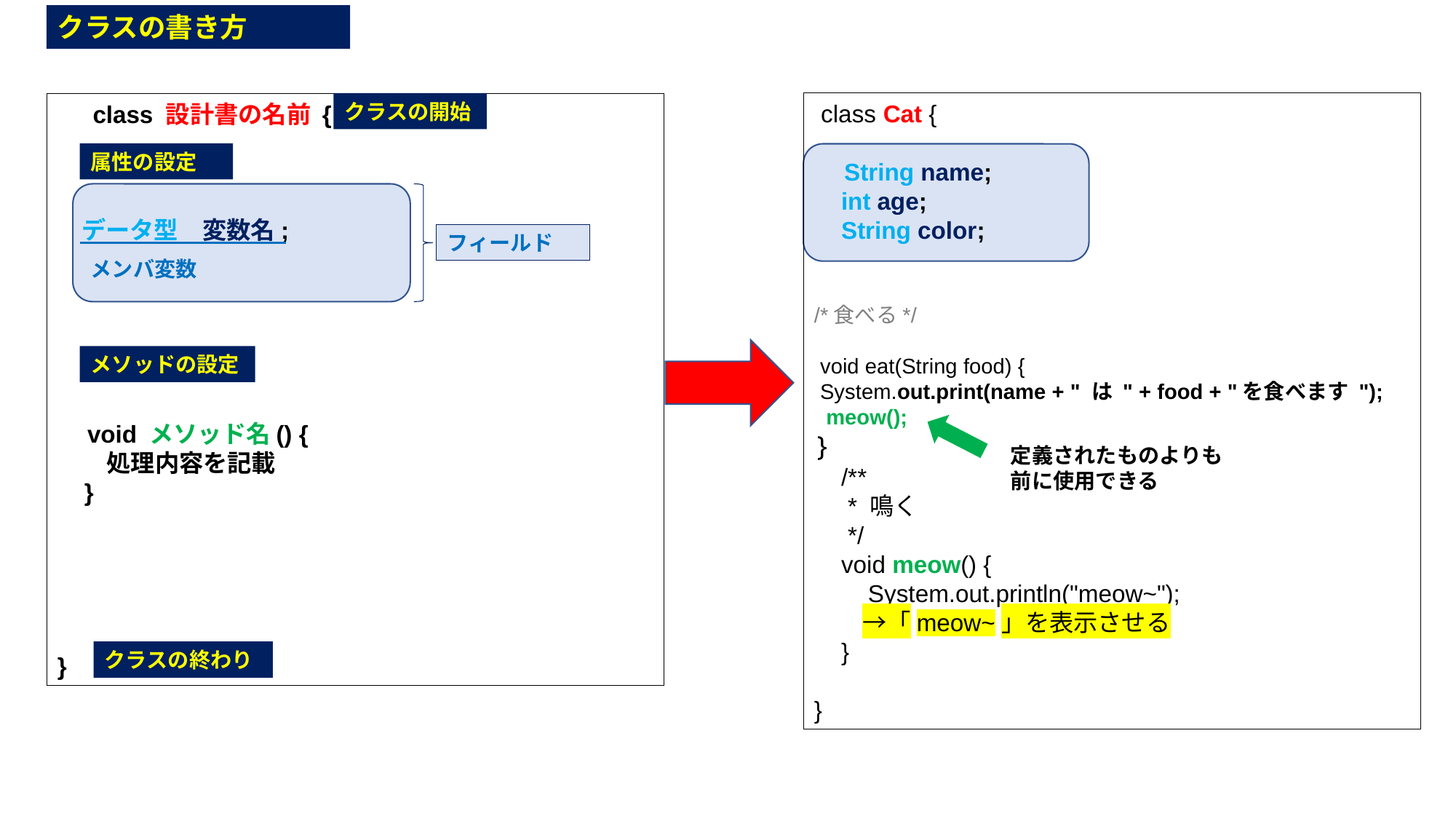

クラスの書き方
クラスの開始
 class Cat {

　String name;
    int age;
    String color;

/*食べる*/

 void eat(String food) {
 System.out.print(name + " は " + food + "を食べます ");
  meow();
}
    /**
     * 鳴く
     */
    void meow() {
        System.out.println("meow~");
　　→「meow~」を表示させる
    }

}
　 class 設計書の名前 {

　データ型　変数名;

　void メソッド名() {
        処理内容を記載
    }

}
属性の設定

フィールド
メンバ変数

メソッドの設定

定義されたものよりも前に使用できる
クラスの終わり